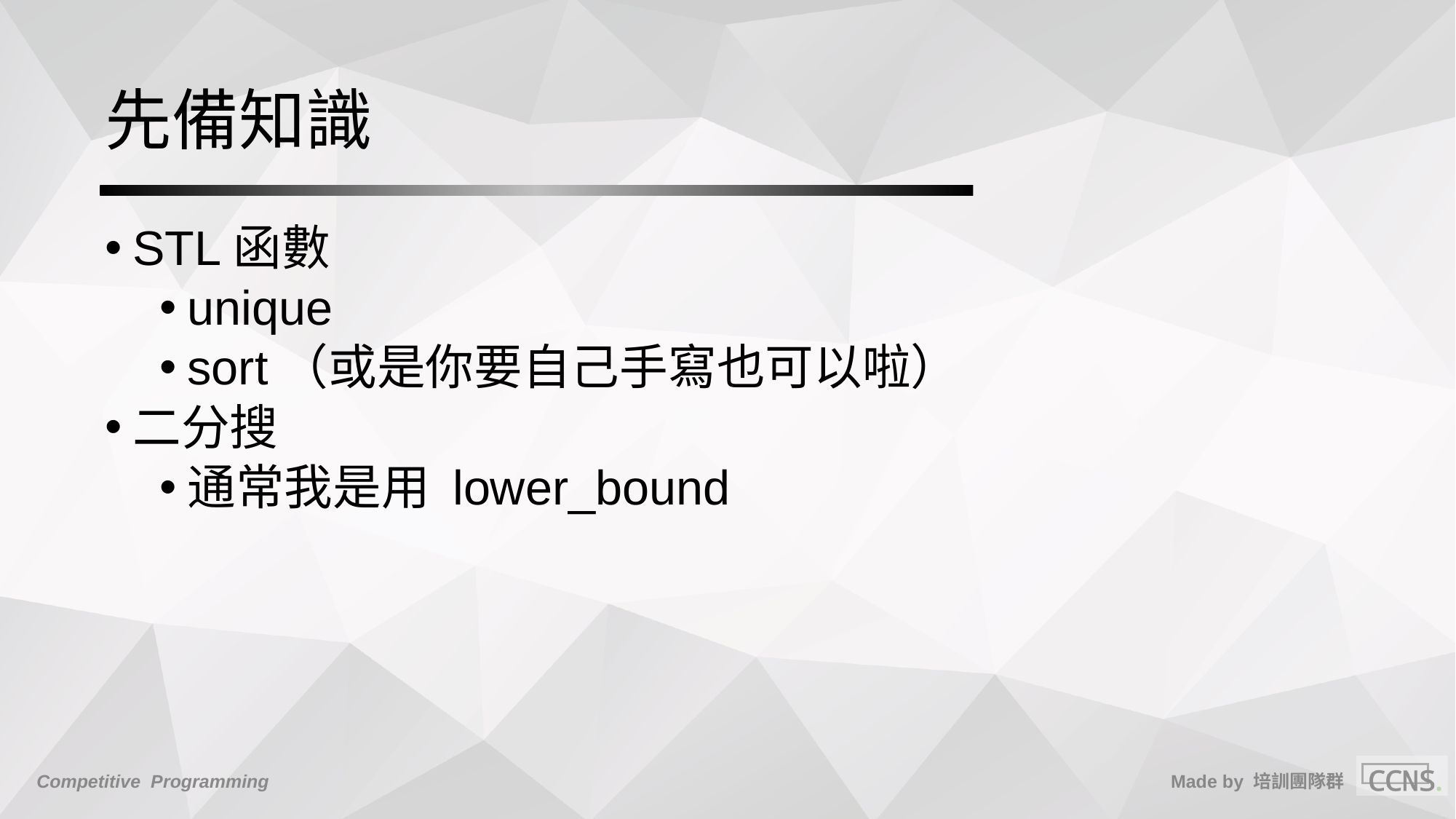

# 先備知識
STL函數
unique
sort（或是你要自己手寫也可以啦）
二分搜
通常我是用 lower_bound